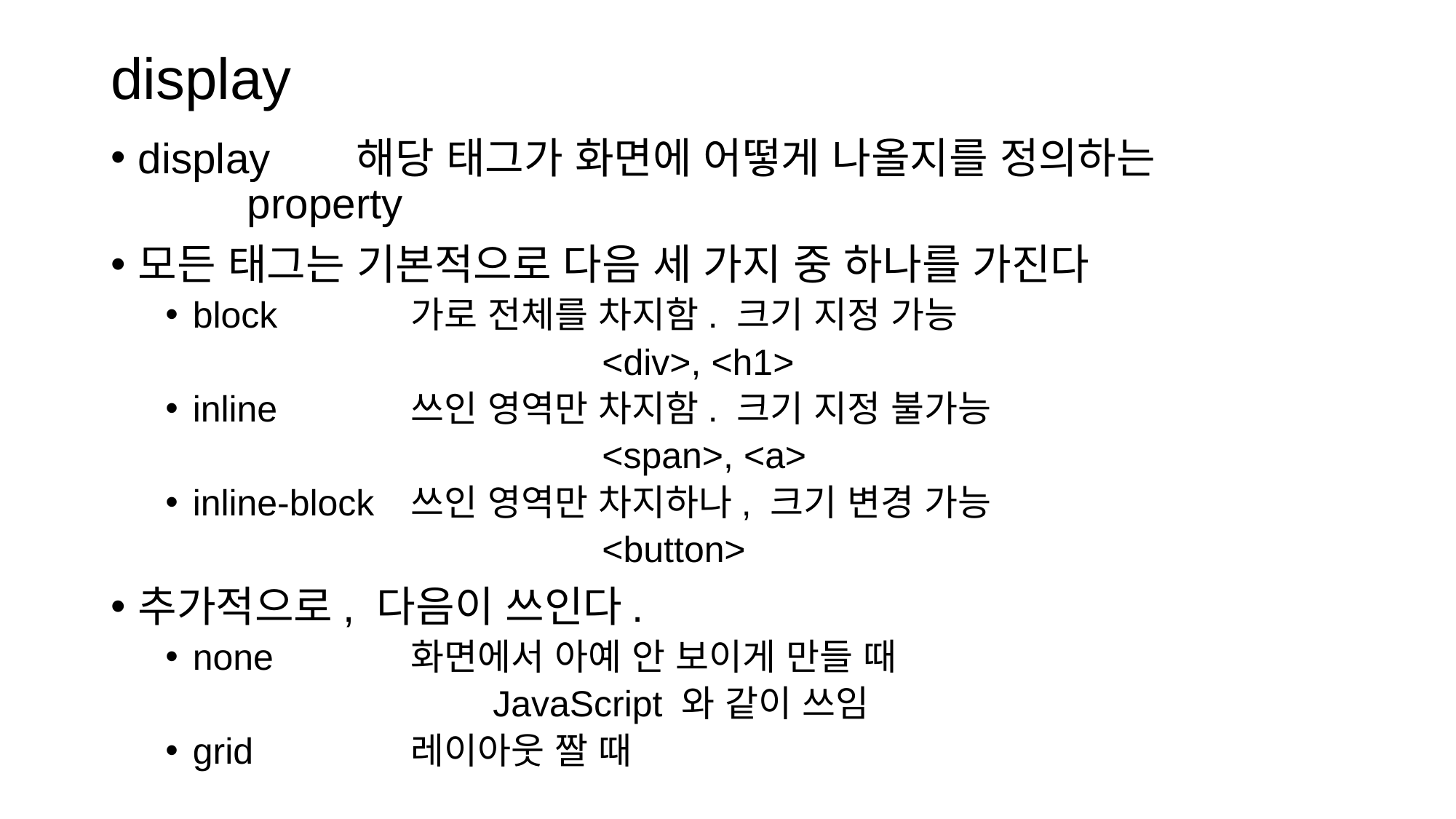

# display
display 	해당 태그가 화면에 어떻게 나올지를 정의하는 			property
모든 태그는 기본적으로 다음 세 가지 중 하나를 가진다
block		가로 전체를 차지함. 크기 지정 가능
				<div>, <h1>
inline		쓰인 영역만 차지함. 크기 지정 불가능
				<span>, <a>
inline-block	쓰인 영역만 차지하나, 크기 변경 가능
				<button>
추가적으로, 다음이 쓰인다.
none		화면에서 아예 안 보이게 만들 때
			JavaScript 와 같이 쓰임
grid		레이아웃 짤 때